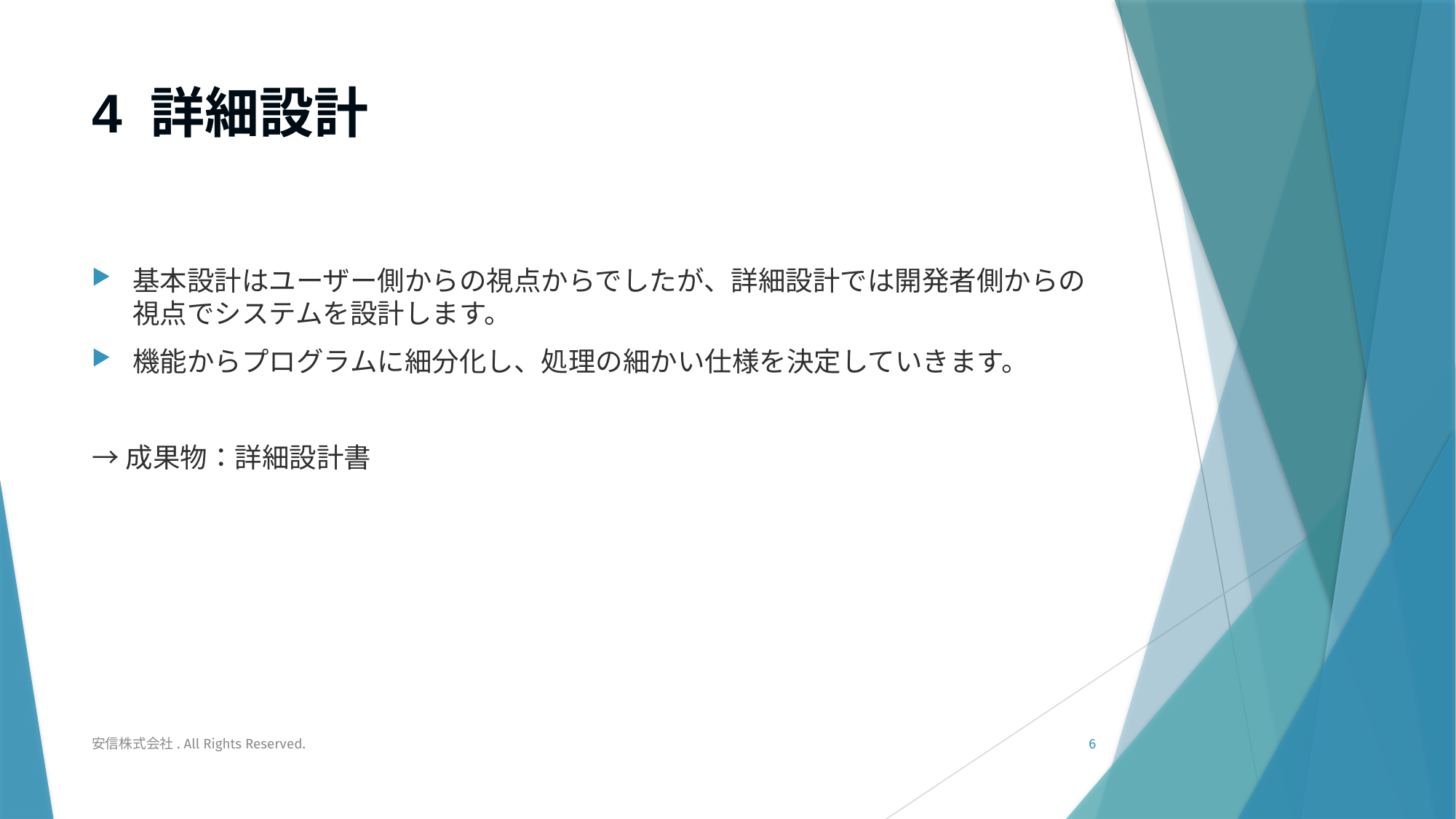

# 4 詳細設計
基本設計はユーザー側からの視点からでしたが、詳細設計では開発者側からの視点でシステムを設計します。
機能からプログラムに細分化し、処理の細かい仕様を決定していきます。

→成果物：詳細設計書

安信株式会社. All Rights Reserved.
6